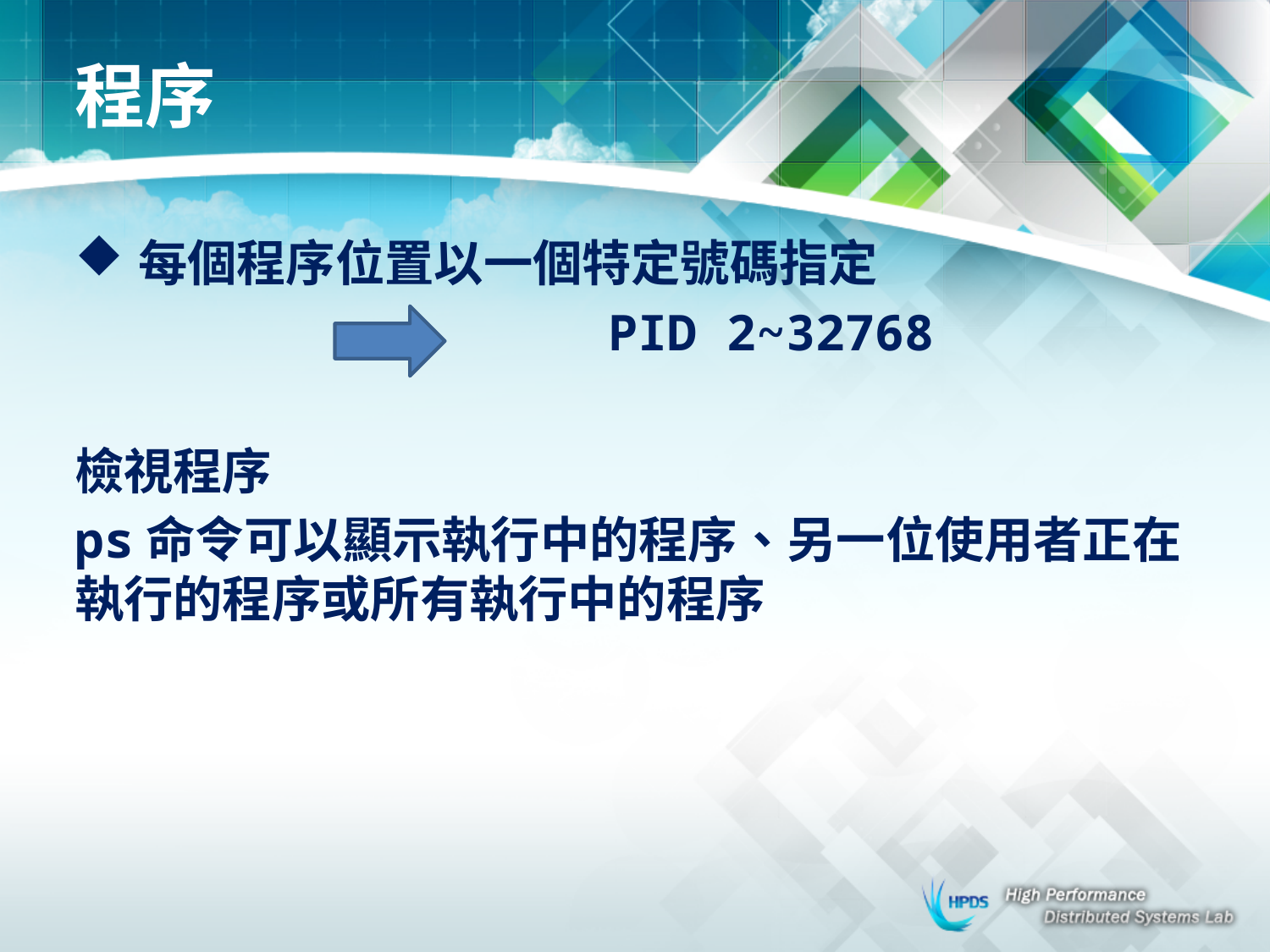

# 程序
每個程序位置以一個特定號碼指定
                  PID 2~32768

檢視程序
ps命令可以顯示執行中的程序、另一位使用者正在執行的程序或所有執行中的程序